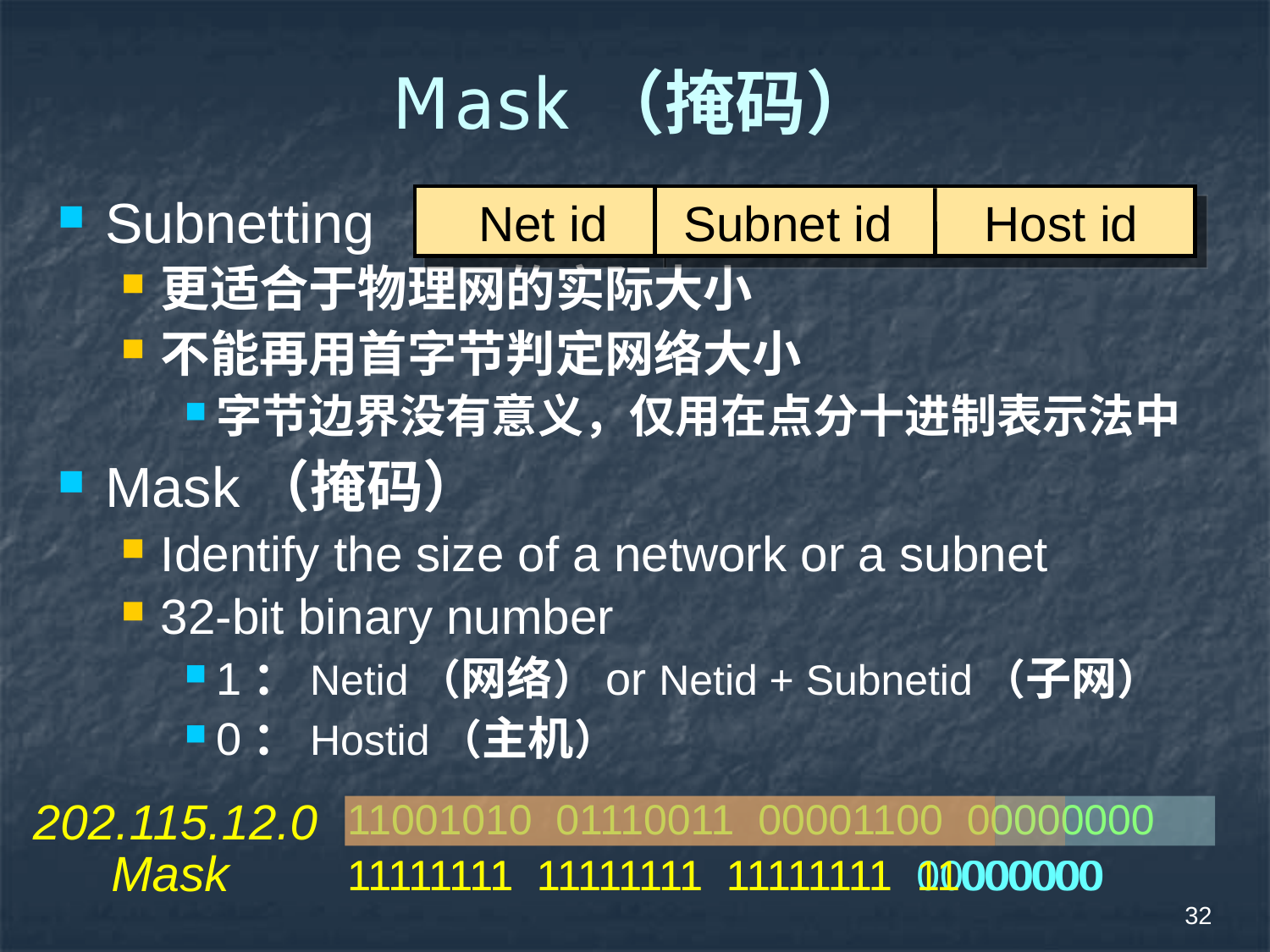

# Mask（掩码）
Subnetting
更适合于物理网的实际大小
不能再用首字节判定网络大小
字节边界没有意义，仅用在点分十进制表示法中
Mask（掩码）
Identify the size of a network or a subnet
32-bit binary number
1：Netid（网络）or Netid + Subnetid（子网）
0：Hostid（主机）

Subnet id
Host id

Net id
202.115.12.0
11001010  01110011  00001100  00000000

Mask
11111111  11111111  11111111  00000000
11111111  11111111  11111111  11000000
32